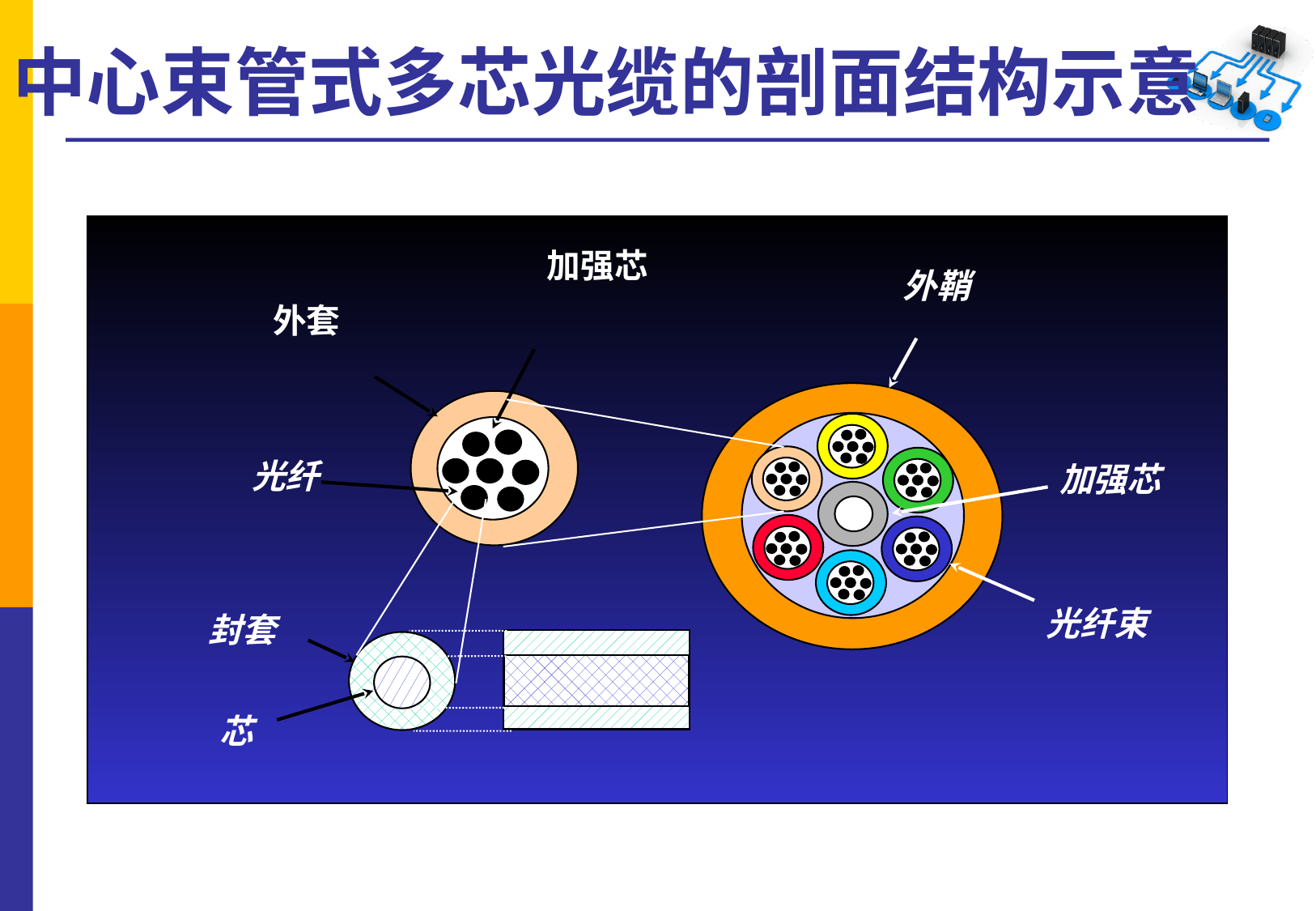

# 中心束管式多芯光缆的剖面结构示意

加强芯
外套

光纤

外鞘

加强芯

光纤束
封套

芯